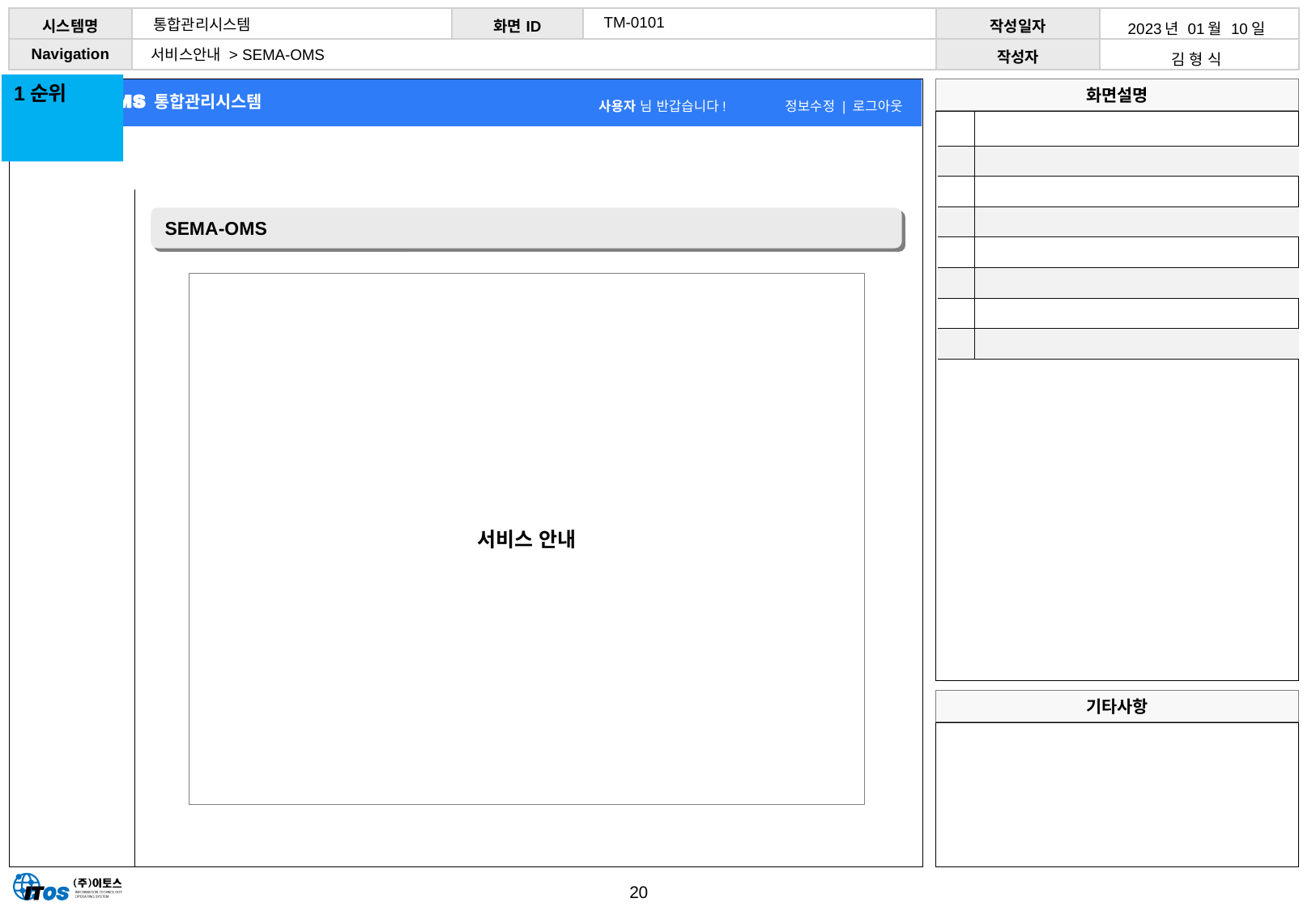

TM-0101
통합관리시스템
| 2023년 01월 10일 |
| --- |
| 김 형 식 |
서비스안내 > SEMA-OMS
1순위
|  |  |
| --- | --- |
|  |  |
|  |  |
|  |  |
|  |  |
|  |  |
|  |  |
|  |  |
SEMA-OMS
서비스 안내